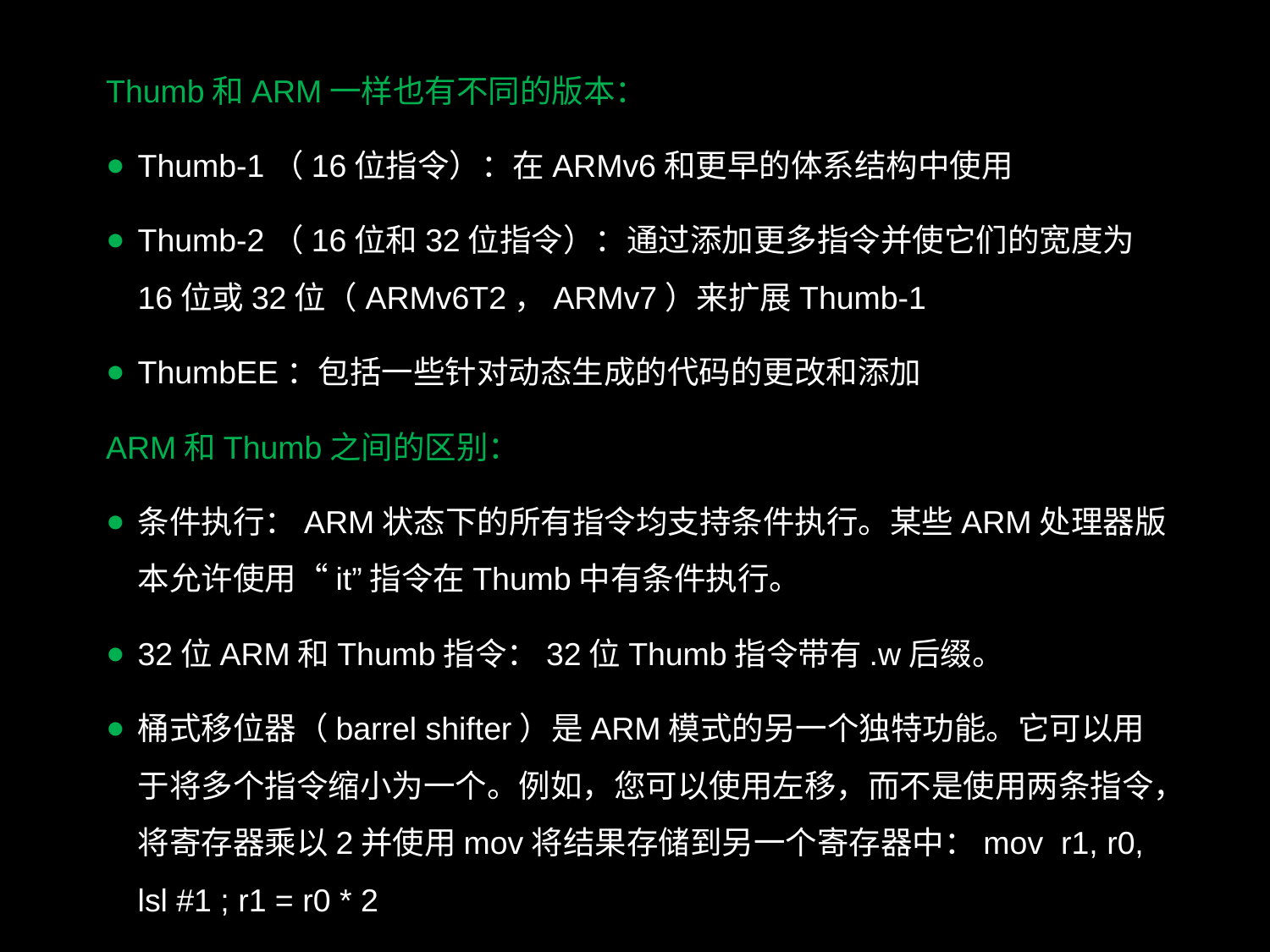

Thumb和ARM一样也有不同的版本：
Thumb-1（16位指令）：在ARMv6和更早的体系结构中使用
Thumb-2（16位和32位指令）：通过添加更多指令并使它们的宽度为16位或32位（ARMv6T2，ARMv7）来扩展Thumb-1
ThumbEE：包括一些针对动态生成的代码的更改和添加
ARM和Thumb之间的区别：
条件执行：ARM状态下的所有指令均支持条件执行。某些ARM处理器版本允许使用“it”指令在Thumb中有条件执行。
32位ARM和Thumb指令：32位Thumb指令带有.w后缀。
桶式移位器（barrel shifter）是ARM​​模式的另一个独特功能。它可以用于将多个指令缩小为一个。例如，您可以使用左移，而不是使用两条指令，将寄存器乘以2并使用mov将结果存储到另一个寄存器中：mov  r1, r0, lsl #1 ; r1 = r0 * 2